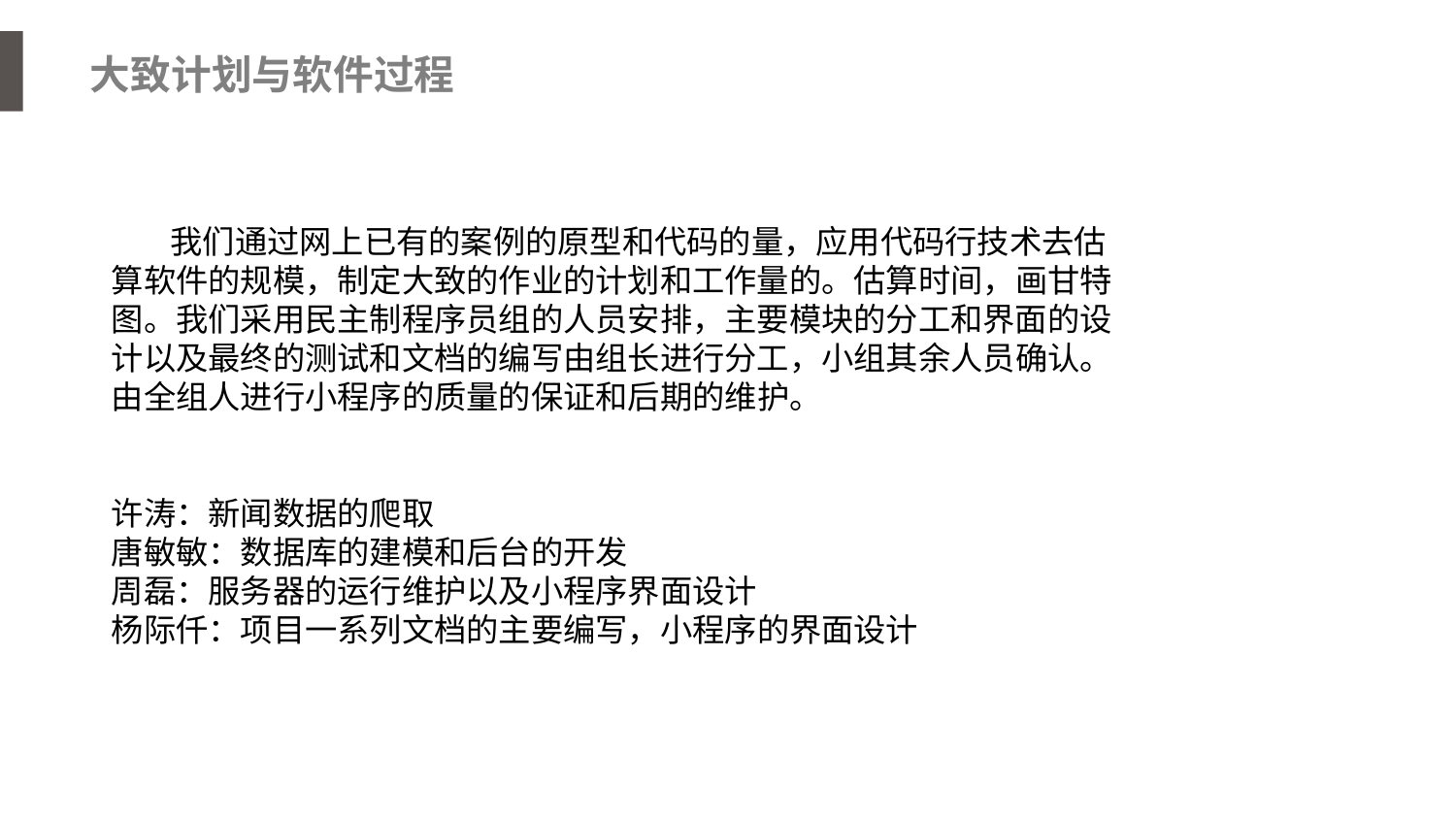

大致计划与软件过程
       我们通过网上已有的案例的原型和代码的量，应用代码行技术去估算软件的规模，制定大致的作业的计划和工作量的。估算时间，画甘特图。我们采用民主制程序员组的人员安排，主要模块的分工和界面的设计以及最终的测试和文档的编写由组长进行分工，小组其余人员确认。由全组人进行小程序的质量的保证和后期的维护。

许涛：新闻数据的爬取
唐敏敏：数据库的建模和后台的开发
周磊：服务器的运行维护以及小程序界面设计
杨际仟：项目一系列文档的主要编写，小程序的界面设计
PPT模板下载：www.1ppt.com/moban/     行业PPT模板：www.1ppt.com/hangye/
节日PPT模板：www.1ppt.com/jieri/           PPT素材下载：www.1ppt.com/sucai/
PPT背景图片：www.1ppt.com/beijing/      PPT图表下载：www.1ppt.com/tubiao/
优秀PPT下载：www.1ppt.com/xiazai/        PPT教程： www.1ppt.com/powerpoint/
Word教程： www.1ppt.com/word/              Excel教程：www.1ppt.com/excel/
资料下载：www.1ppt.com/ziliao/                PPT课件下载：www.1ppt.com/kejian/
范文下载：www.1ppt.com/fanwen/             试卷下载：www.1ppt.com/shiti/
教案下载：www.1ppt.com/jiaoan/
字体下载：www.1ppt.com/ziti/